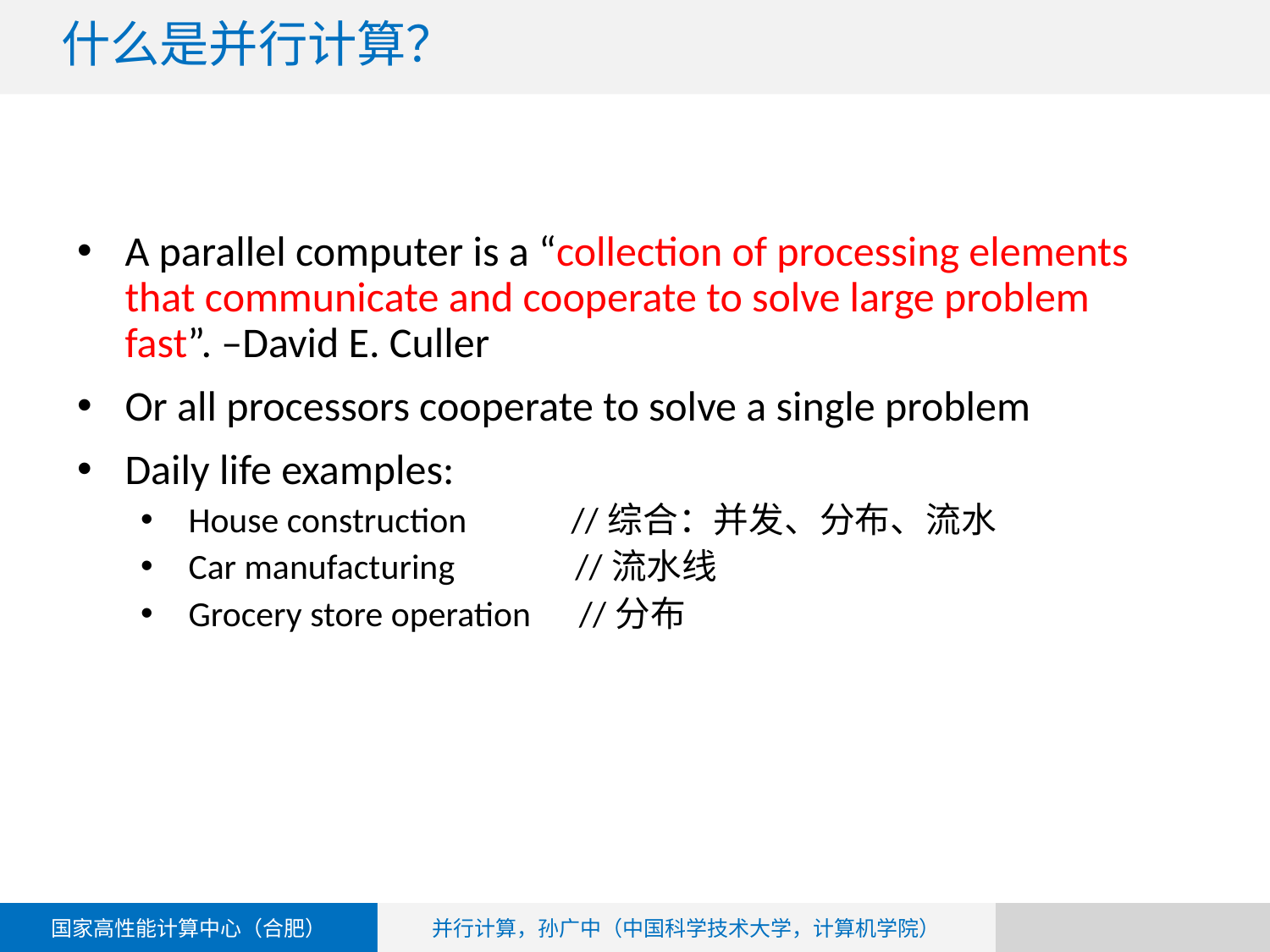

什么是并行计算？
A parallel computer is a “collection of processing elements that communicate and cooperate to solve large problem fast”. –David E. Culler
Or all processors cooperate to solve a single problem
Daily life examples:
House construction             //综合：并发、分布、流水
Car manufacturing               //流水线
Grocery store operation      //分布